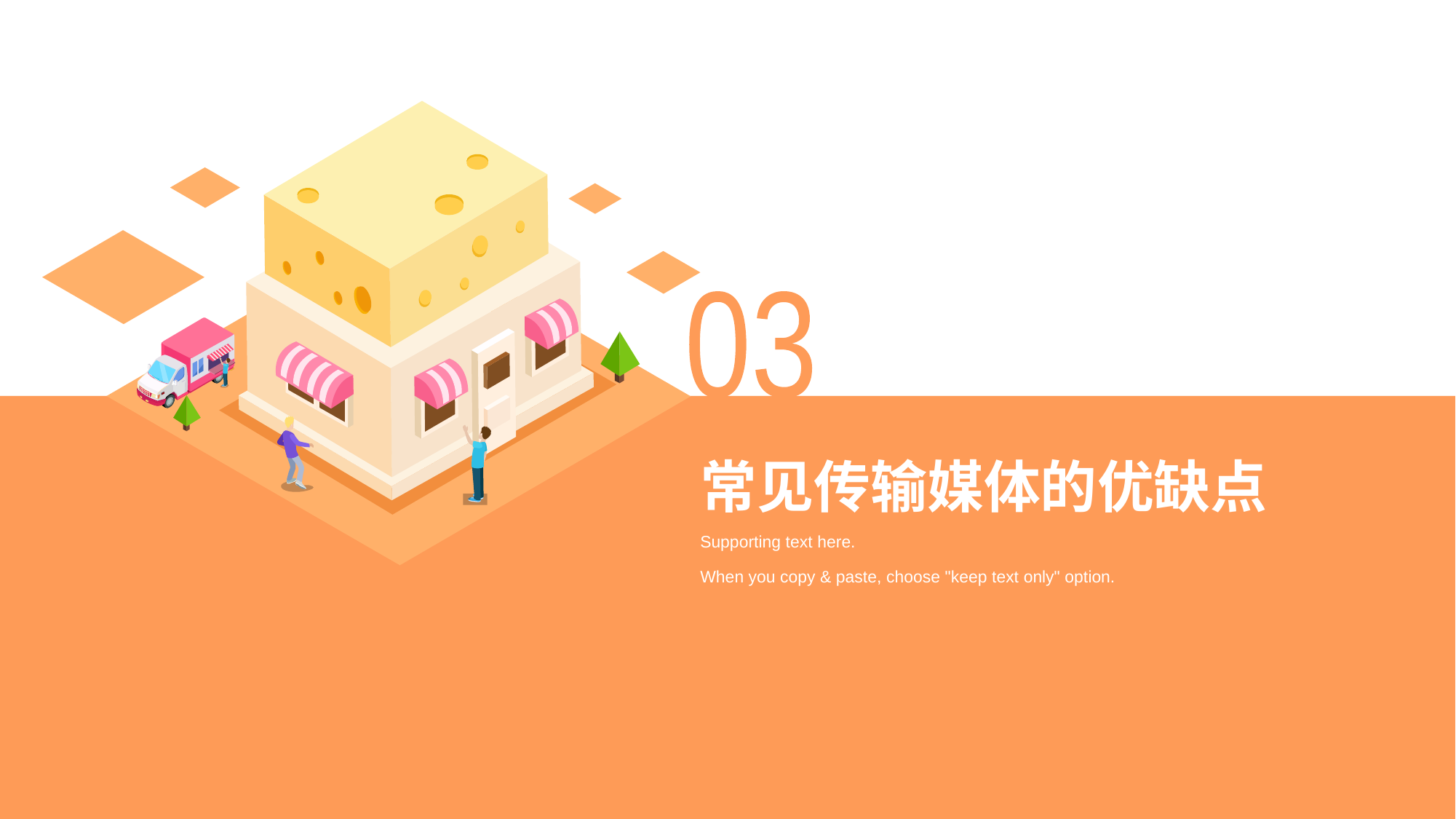

03
# 常见传输媒体的优缺点
Supporting text here.
When you copy & paste, choose "keep text only" option.